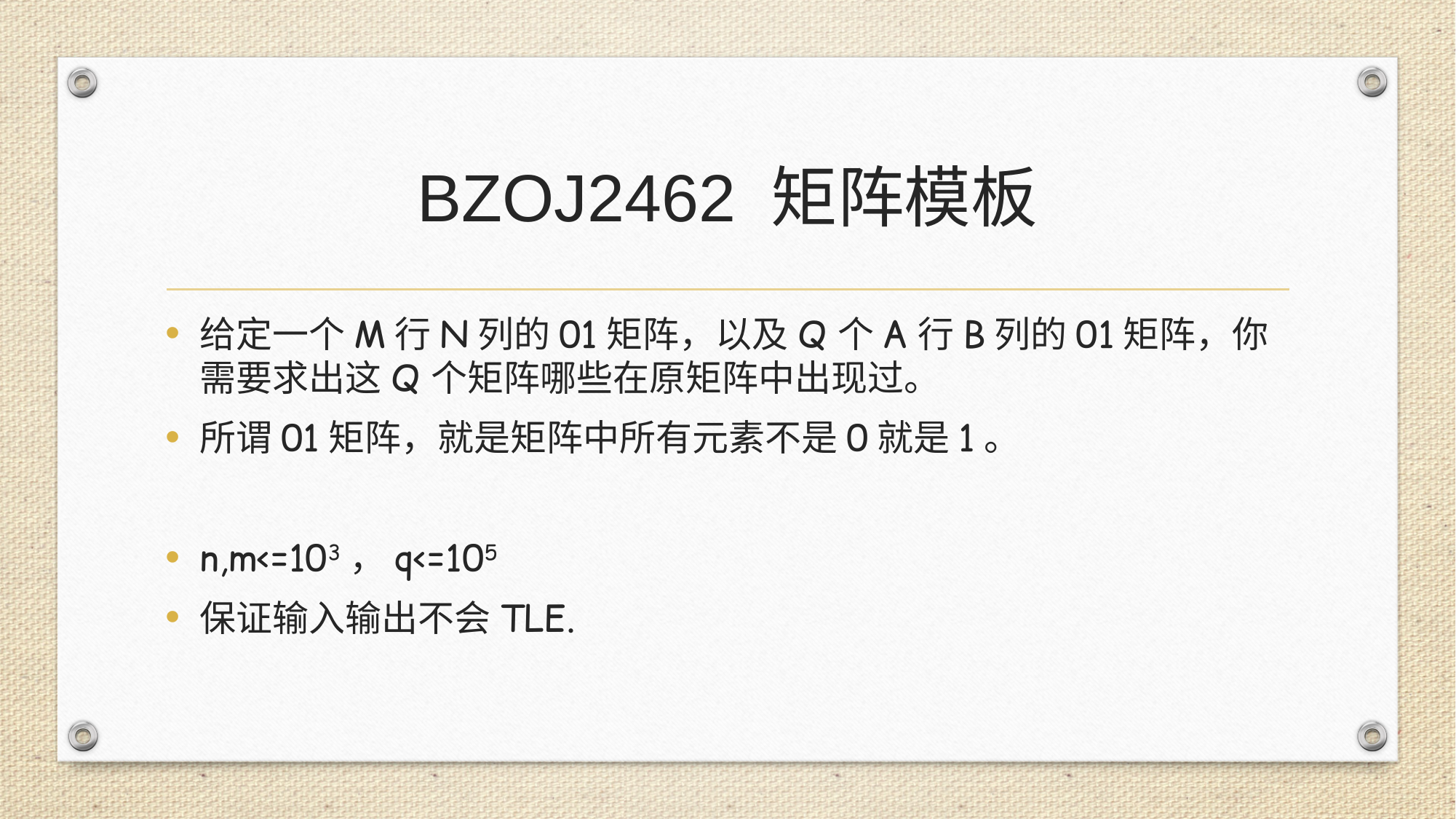

# BZOJ2462 矩阵模板
给定一个M行N列的01矩阵，以及Q个A行B列的01矩阵，你需要求出这Q个矩阵哪些在原矩阵中出现过。
所谓01矩阵，就是矩阵中所有元素不是0就是1。

n,m<=103，q<=105
保证输入输出不会TLE.